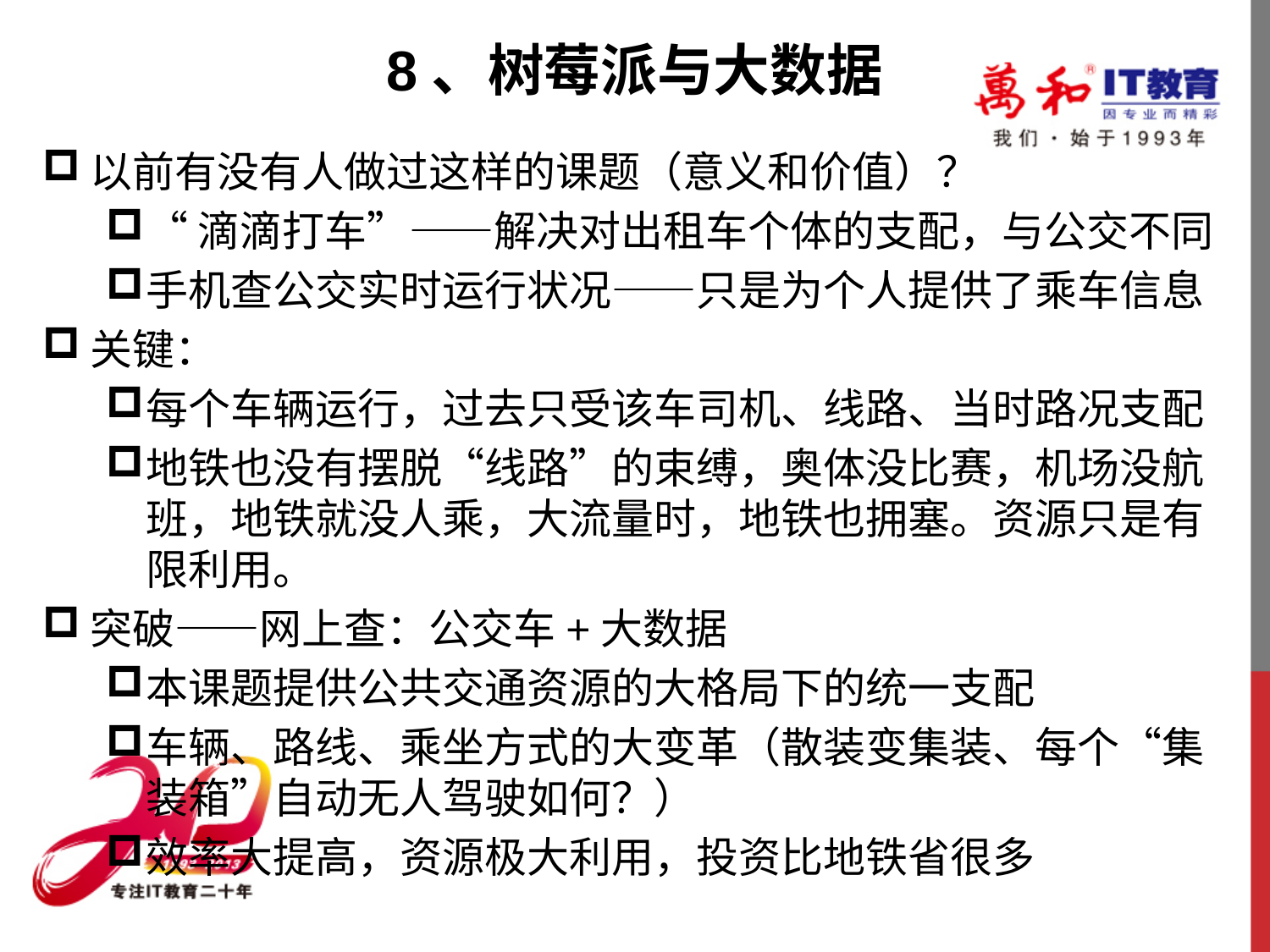

# 8、树莓派与大数据
以前有没有人做过这样的课题（意义和价值）？
“滴滴打车”——解决对出租车个体的支配，与公交不同
手机查公交实时运行状况——只是为个人提供了乘车信息
关键：
每个车辆运行，过去只受该车司机、线路、当时路况支配
地铁也没有摆脱“线路”的束缚，奥体没比赛，机场没航班，地铁就没人乘，大流量时，地铁也拥塞。资源只是有限利用。
突破——网上查：公交车+大数据
本课题提供公共交通资源的大格局下的统一支配
车辆、路线、乘坐方式的大变革（散装变集装、每个“集装箱”自动无人驾驶如何？）
效率大提高，资源极大利用，投资比地铁省很多